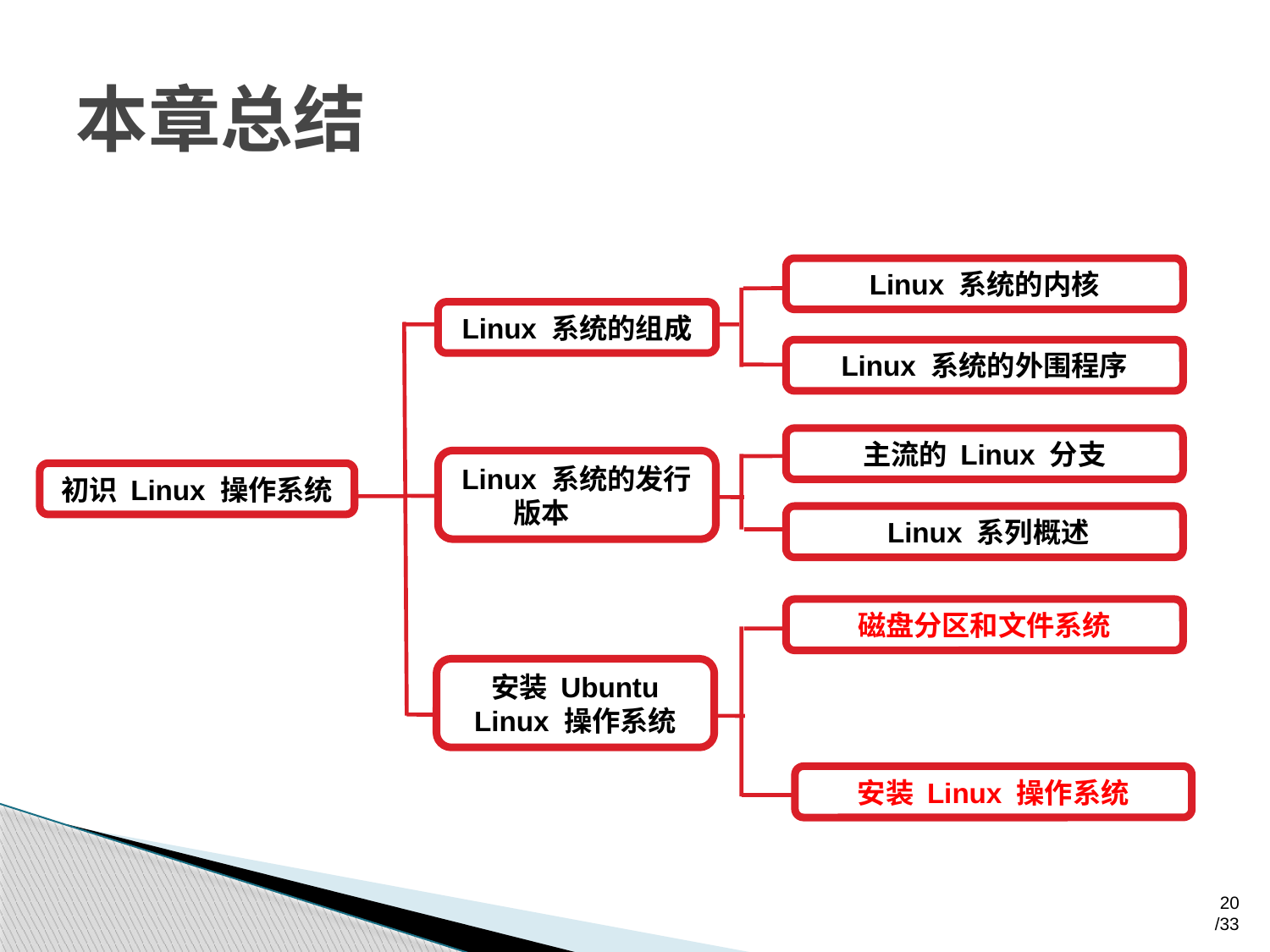

# 本章总结
Linux 系统的内核

Linux 系统的组成

Linux 系统的外围程序

主流的 Linux 分支
Linux 系统的发行版本

初识 Linux 操作系统

 Linux 系列概述

磁盘分区和文件系统

安装 Ubuntu Linux 操作系统

安装 Linux 操作系统

20/33